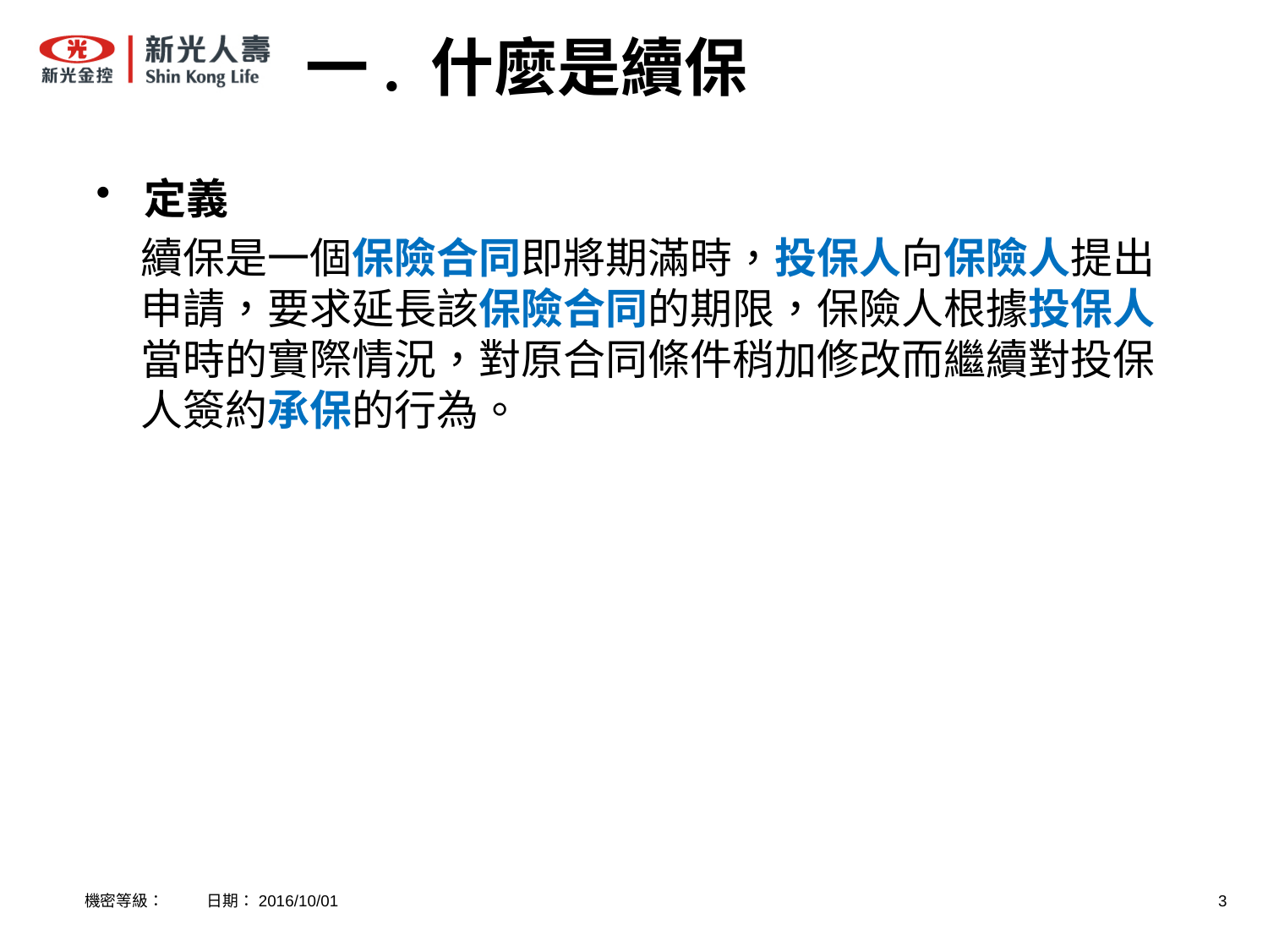

# 一. 什麼是續保
定義
續保是一個保險合同即將期滿時，投保人向保險人提出申請，要求延長該保險合同的期限，保險人根據投保人當時的實際情況，對原合同條件稍加修改而繼續對投保人簽約承保的行為。

機密等級：            日期：2016/10/01